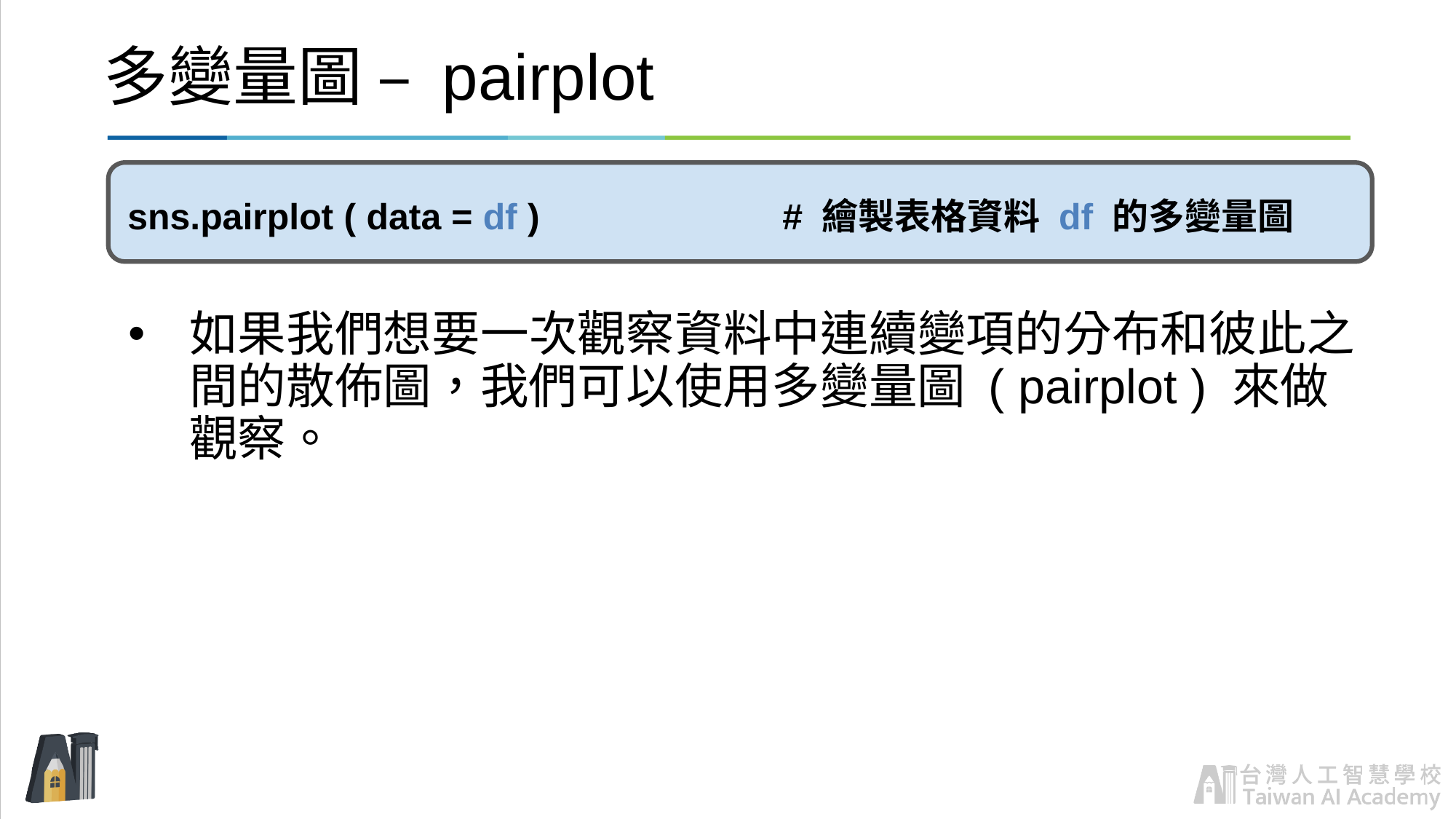

# 多變量圖 – pairplot

如果我們想要一次觀察資料中連續變項的分布和彼此之間的散佈圖，我們可以使用多變量圖 ( pairplot ) 來做觀察。
sns.pairplot ( data = df )			# 繪製表格資料 df 的多變量圖